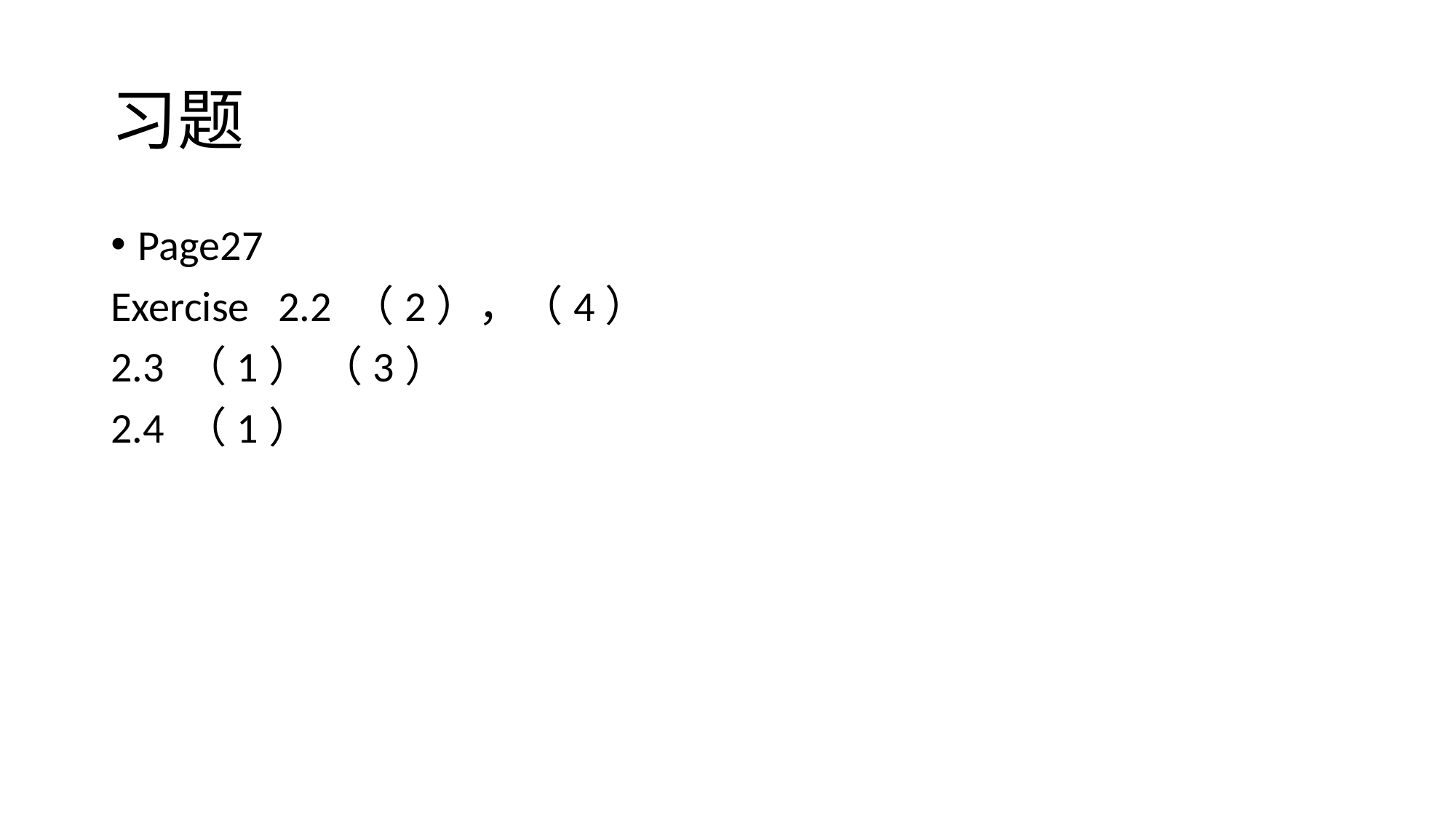

# 习题
Page27
Exercise   2.2 （2），（4）
2.3 （1） （3）
2.4 （1）